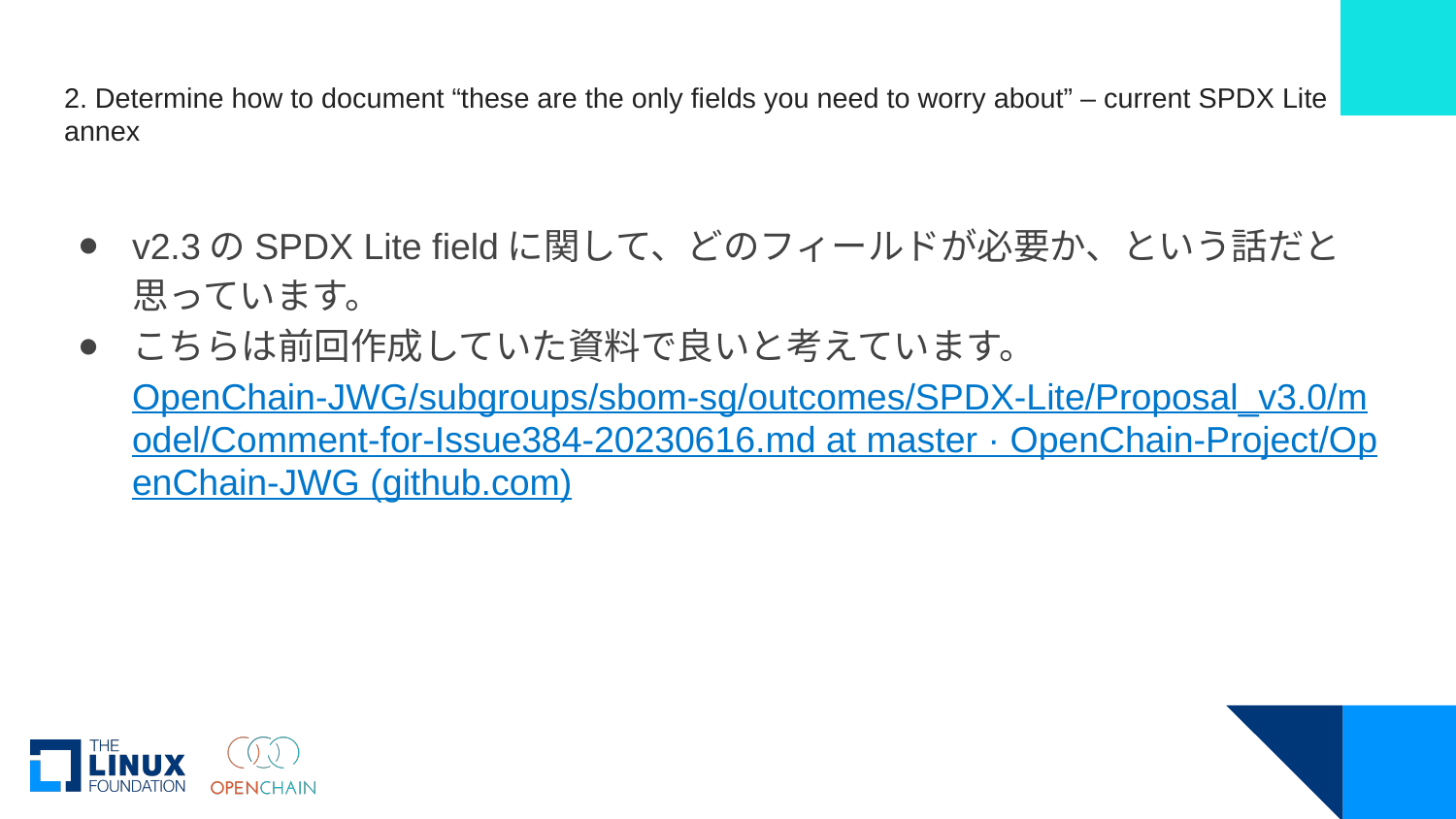

# 2. Determine how to document “these are the only fields you need to worry about” – current SPDX Lite annex
v2.3のSPDX Lite fieldに関して、どのフィールドが必要か、という話だと思っています。
こちらは前回作成していた資料で良いと考えています。
OpenChain-JWG/subgroups/sbom-sg/outcomes/SPDX-Lite/Proposal_v3.0/model/Comment-for-Issue384-20230616.md at master · OpenChain-Project/OpenChain-JWG (github.com)